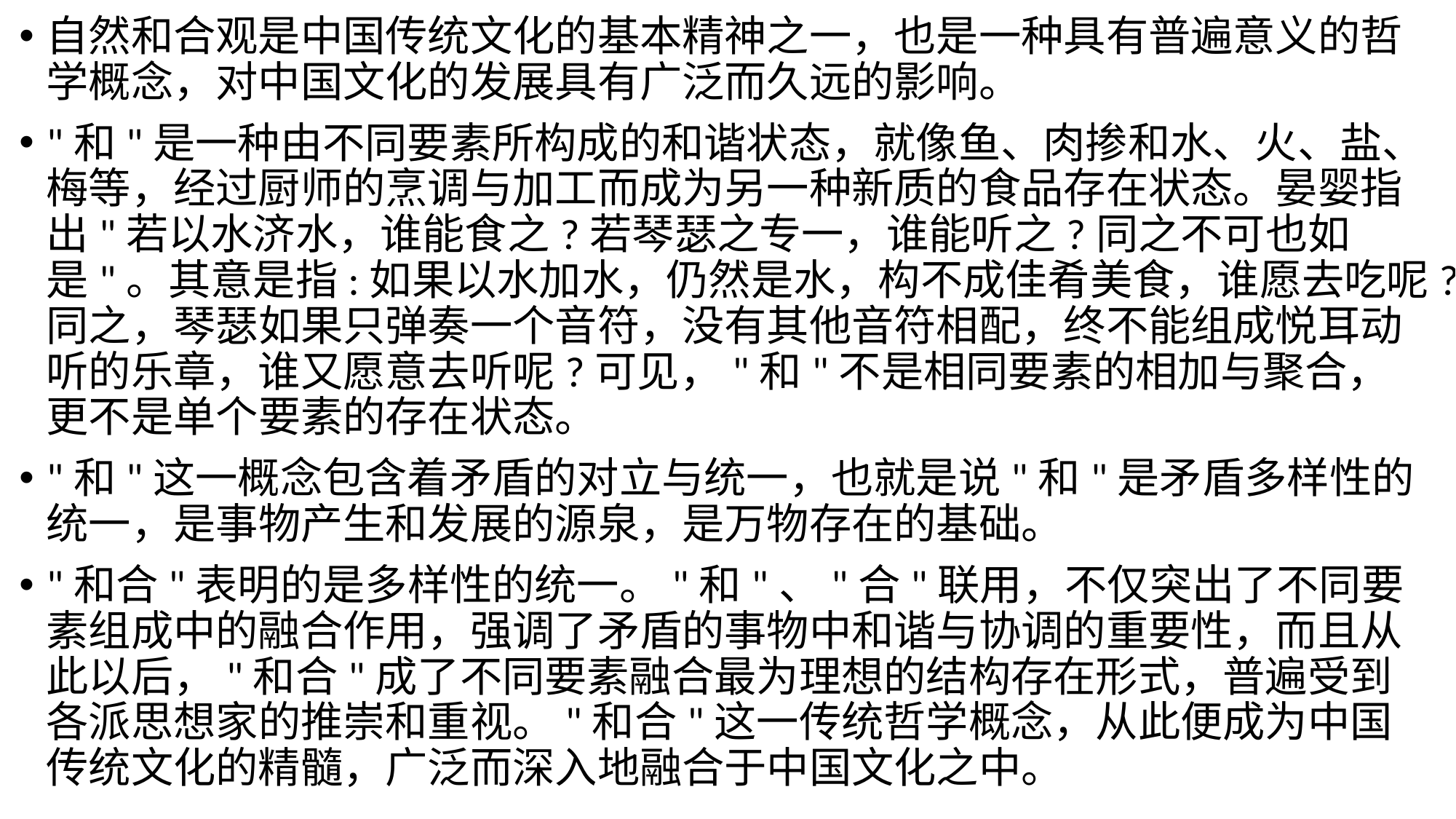

自然和合观是中国传统文化的基本精神之一，也是一种具有普遍意义的哲学概念，对中国文化的发展具有广泛而久远的影响。
"和"是一种由不同要素所构成的和谐状态，就像鱼、肉掺和水、火、盐、梅等，经过厨师的烹调与加工而成为另一种新质的食品存在状态。晏婴指出"若以水济水，谁能食之?若琴瑟之专一，谁能听之?同之不可也如是"。其意是指:如果以水加水，仍然是水，构不成佳肴美食，谁愿去吃呢?同之，琴瑟如果只弹奏一个音符，没有其他音符相配，终不能组成悦耳动听的乐章，谁又愿意去听呢?可见，"和"不是相同要素的相加与聚合，更不是单个要素的存在状态。
"和"这一概念包含着矛盾的对立与统一，也就是说"和"是矛盾多样性的统一，是事物产生和发展的源泉，是万物存在的基础。
"和合"表明的是多样性的统一。"和"、"合"联用，不仅突出了不同要素组成中的融合作用，强调了矛盾的事物中和谐与协调的重要性，而且从此以后，"和合"成了不同要素融合最为理想的结构存在形式，普遍受到各派思想家的推崇和重视。"和合"这一传统哲学概念，从此便成为中国传统文化的精髓，广泛而深入地融合于中国文化之中。